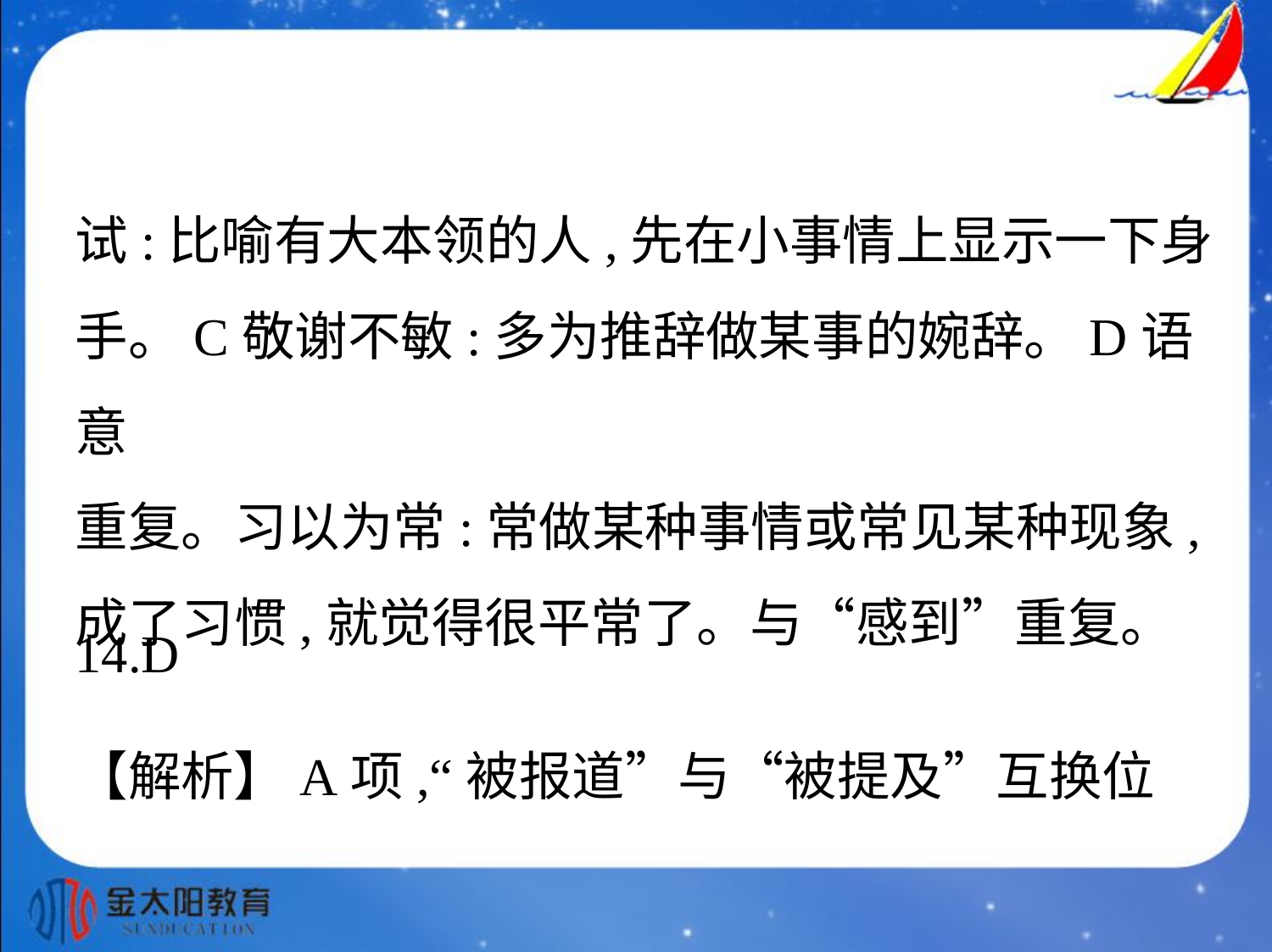

试:比喻有大本领的人,先在小事情上显示一下身
手。C敬谢不敏:多为推辞做某事的婉辞。D语意
重复。习以为常:常做某种事情或常见某种现象,
成了习惯,就觉得很平常了。与“感到”重复。
14.D
【解析】A项,“被报道”与“被提及”互换位